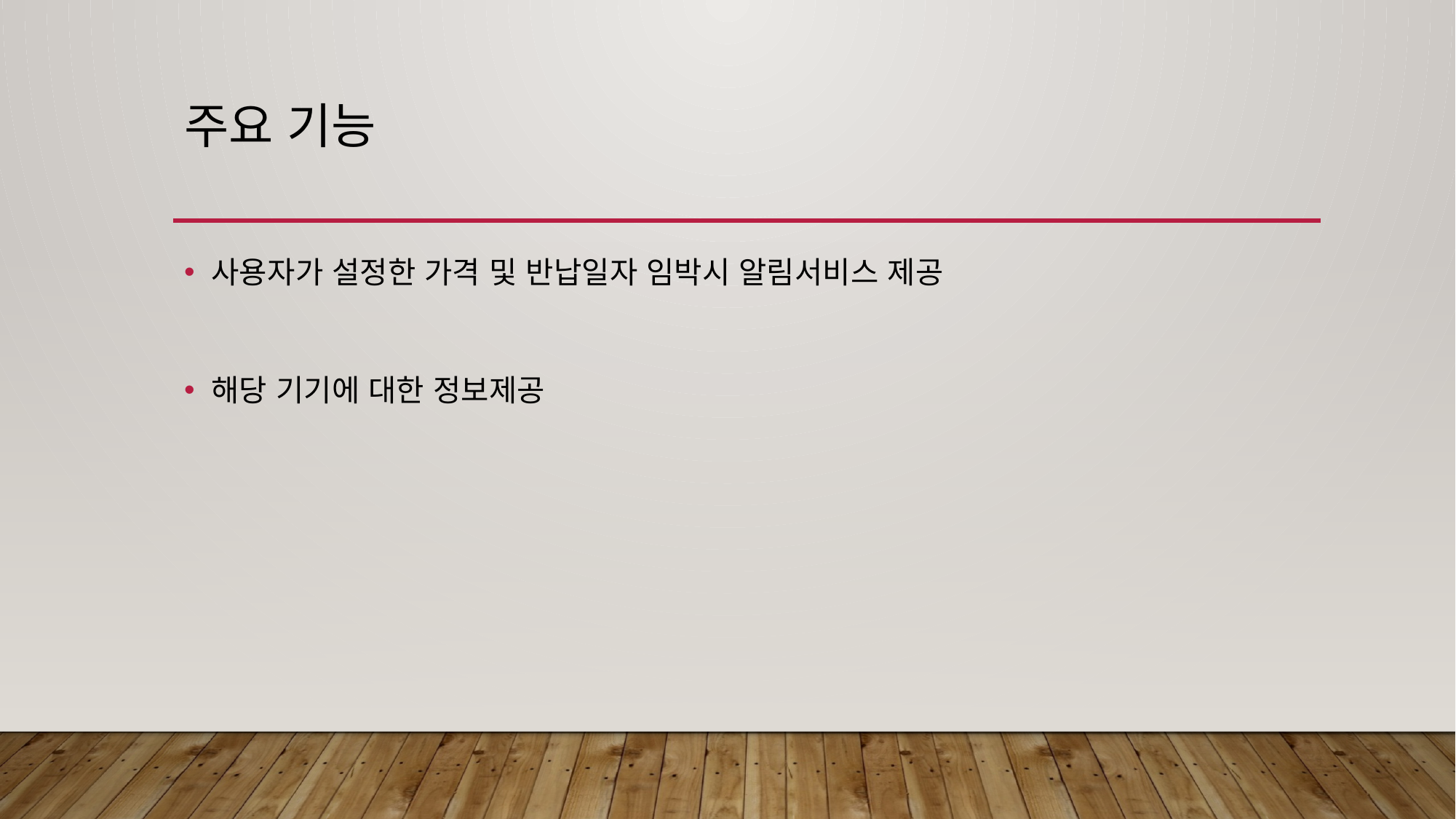

# 주요 기능
사용자가 설정한 가격 및 반납일자 임박시 알림서비스 제공

해당 기기에 대한 정보제공